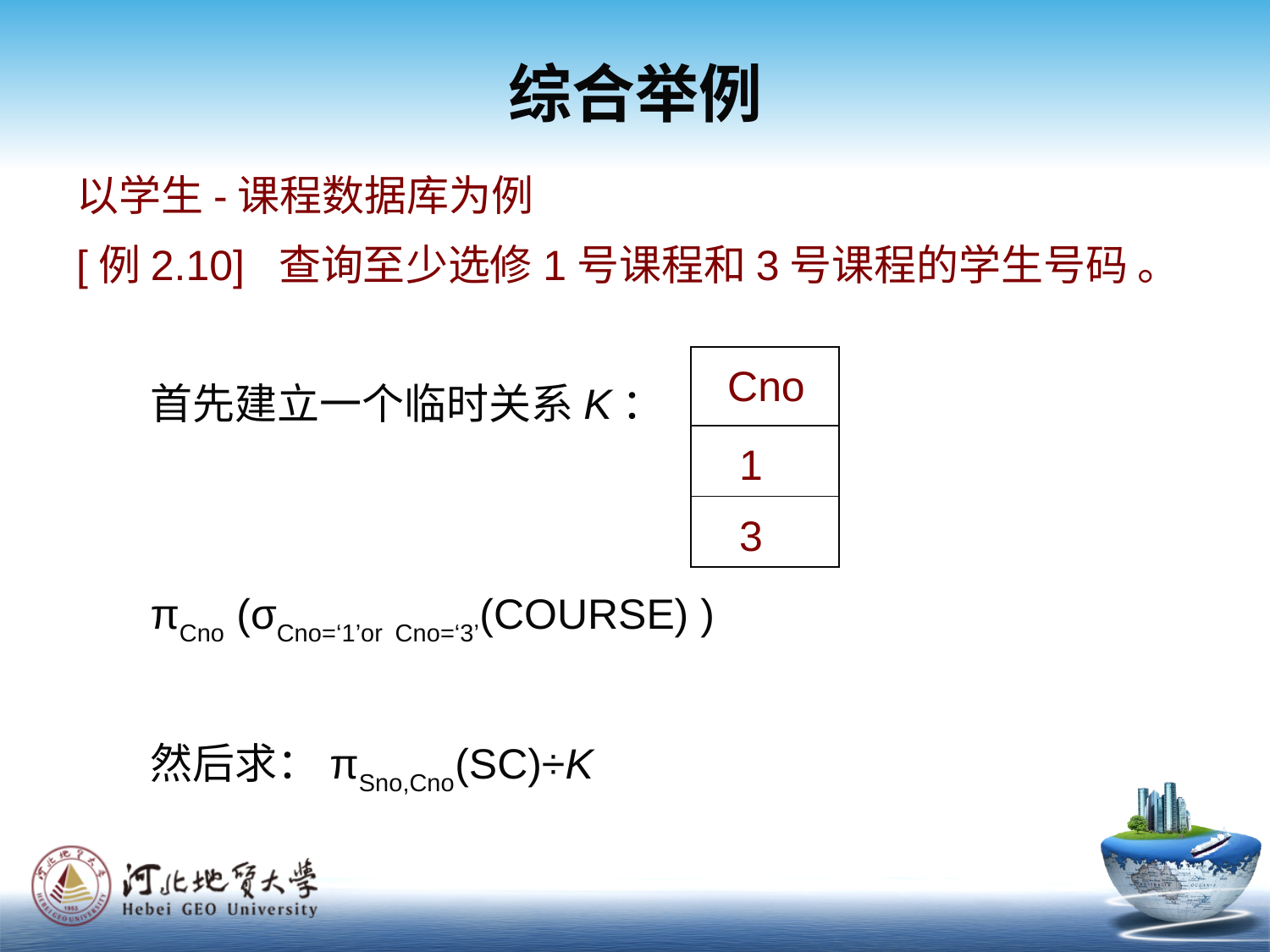

综合举例
以学生-课程数据库为例
[例2.10]  查询至少选修1号课程和3号课程的学生号码 。

首先建立一个临时关系K：

πCno (σCno=‘1’or Cno=‘3’(COURSE) )

然后求：πSno,Cno(SC)÷K

| Cno |
| --- |
| 1 |
| 3 |